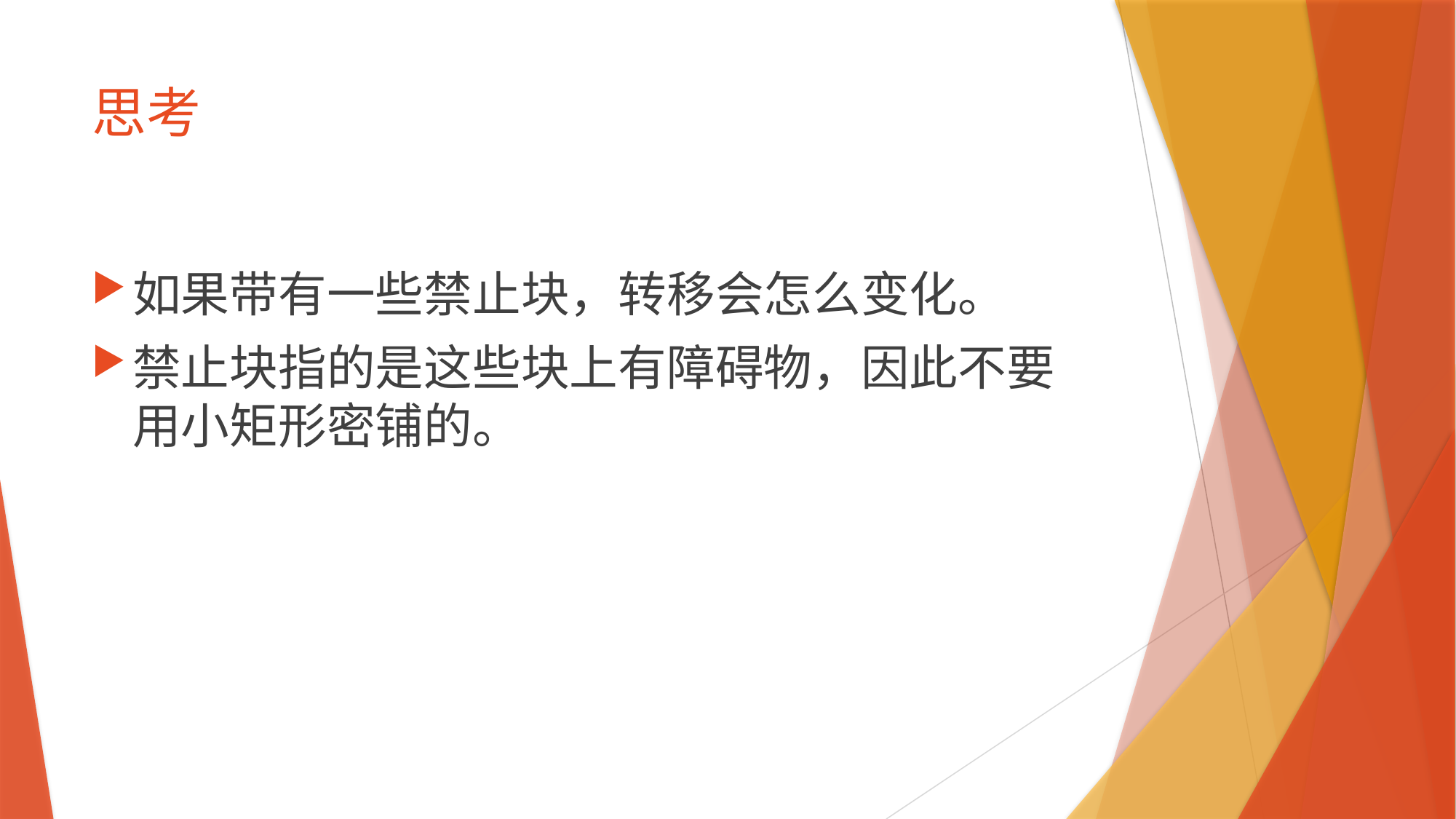

# 思考
如果带有一些禁止块，转移会怎么变化。
禁止块指的是这些块上有障碍物，因此不要用小矩形密铺的。